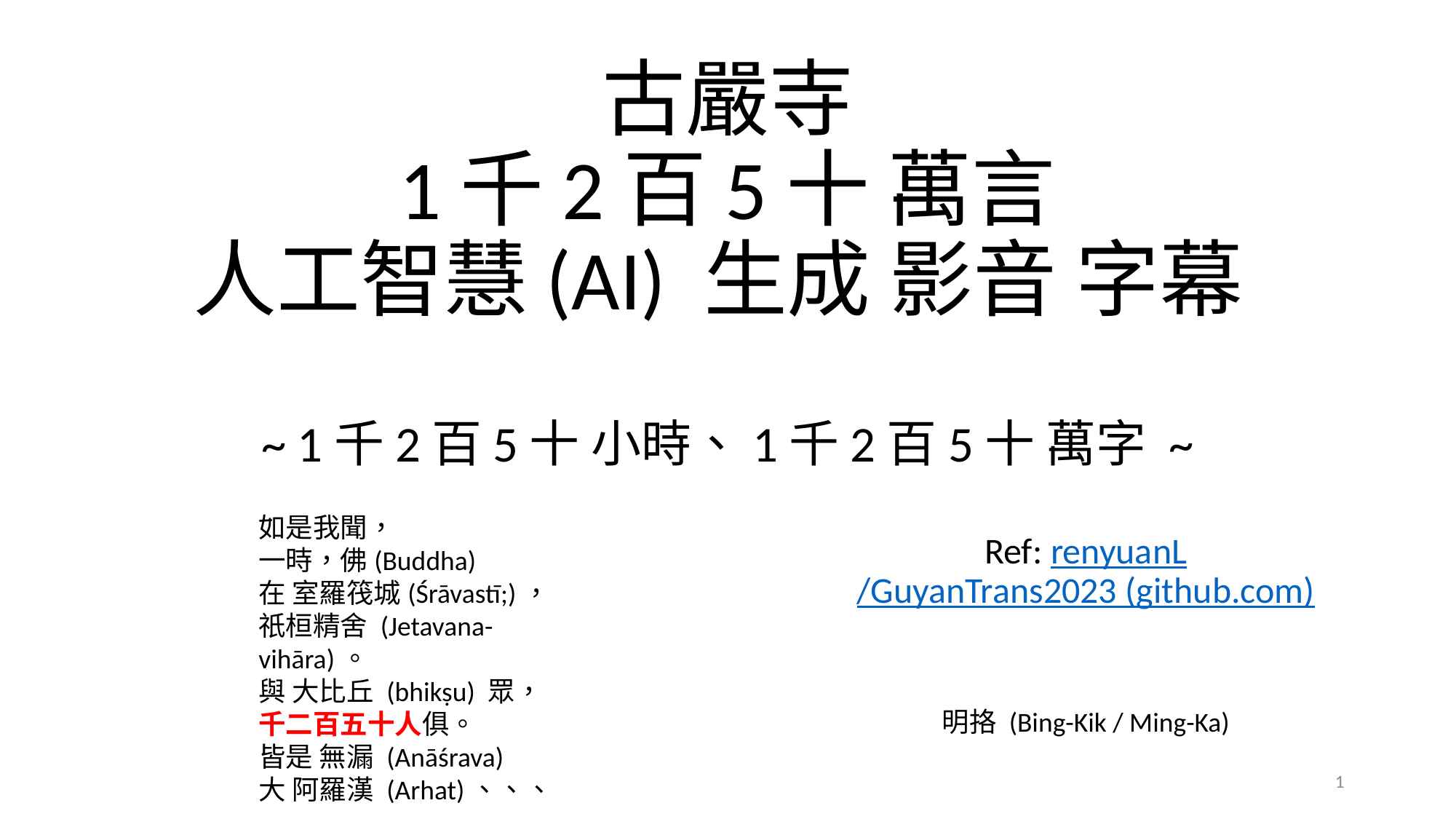

# 古嚴寺 1千2百5十 萬言 人工智慧(AI) 生成 影音 字幕 ~ 1千2百5十 小時、1千2百5十 萬字 ~
如是我聞，
一時，佛(Buddha)
在 室羅筏城(Śrāvastī;)，
祇桓精舍 (Jetavana-vihāra)。
與 大比丘 (bhikṣu) 眾，
千二百五十人俱。
皆是 無漏 (Anāśrava)
大 阿羅漢 (Arhat)、、、
Ref: renyuanL/GuyanTrans2023 (github.com)
明挌 (Bing-Kik / Ming-Ka)
1